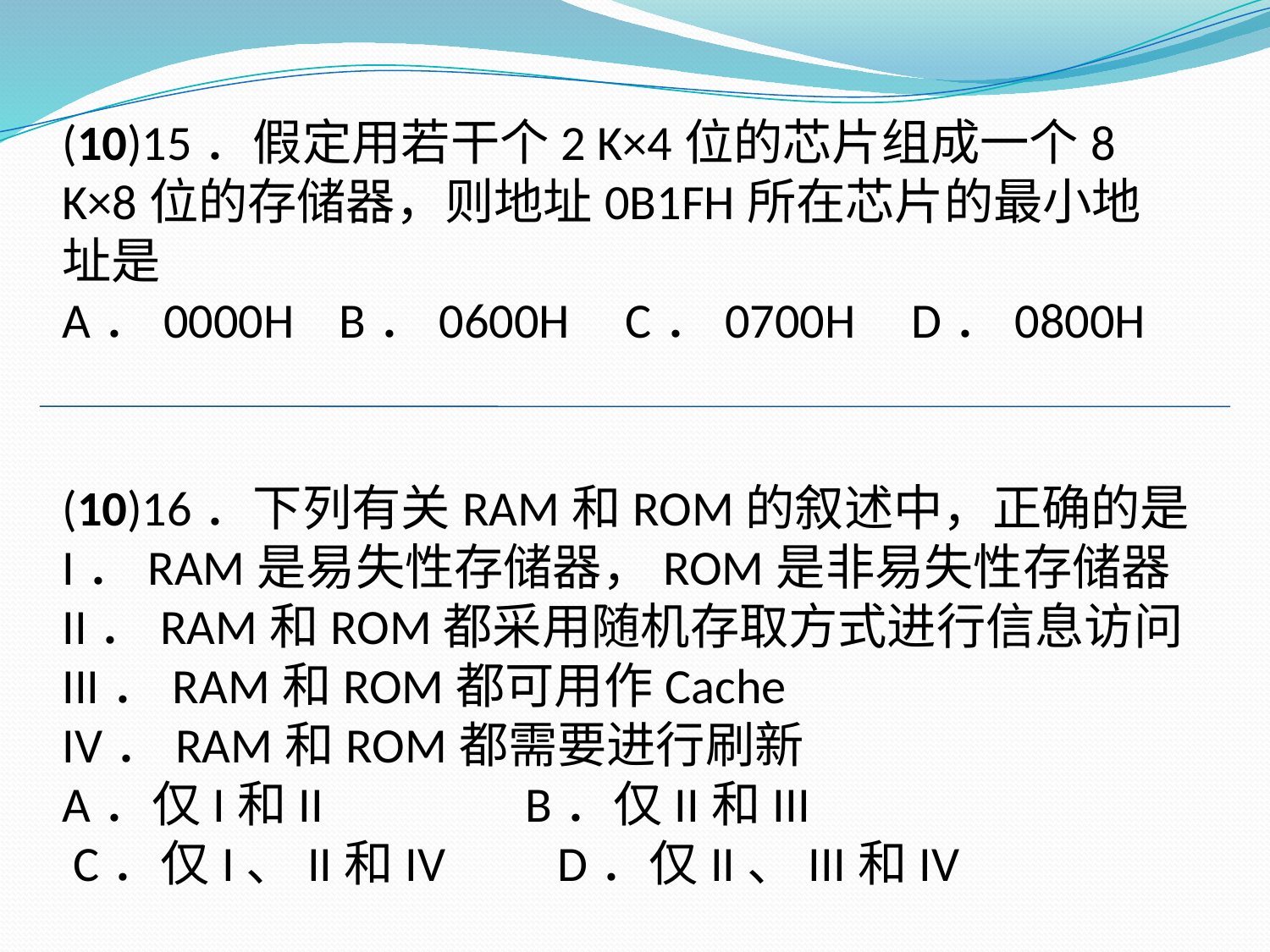

(10)15．假定用若干个2 K×4位的芯片组成一个8 K×8位的存储器，则地址0B1FH所在芯片的最小地址是
A．0000H    B．0600H     C．0700H     D．0800H

(10)16．下列有关RAM和ROM的叙述中，正确的是
I．RAM是易失性存储器，ROM是非易失性存储器
II．RAM和ROM都采用随机存取方式进行信息访问
III．RAM和ROM都可用作Cache
IV．RAM和ROM都需要进行刷新
A．仅I和II                  B．仅II和III                                    C．仅I、II和IV          D．仅II、III和IV